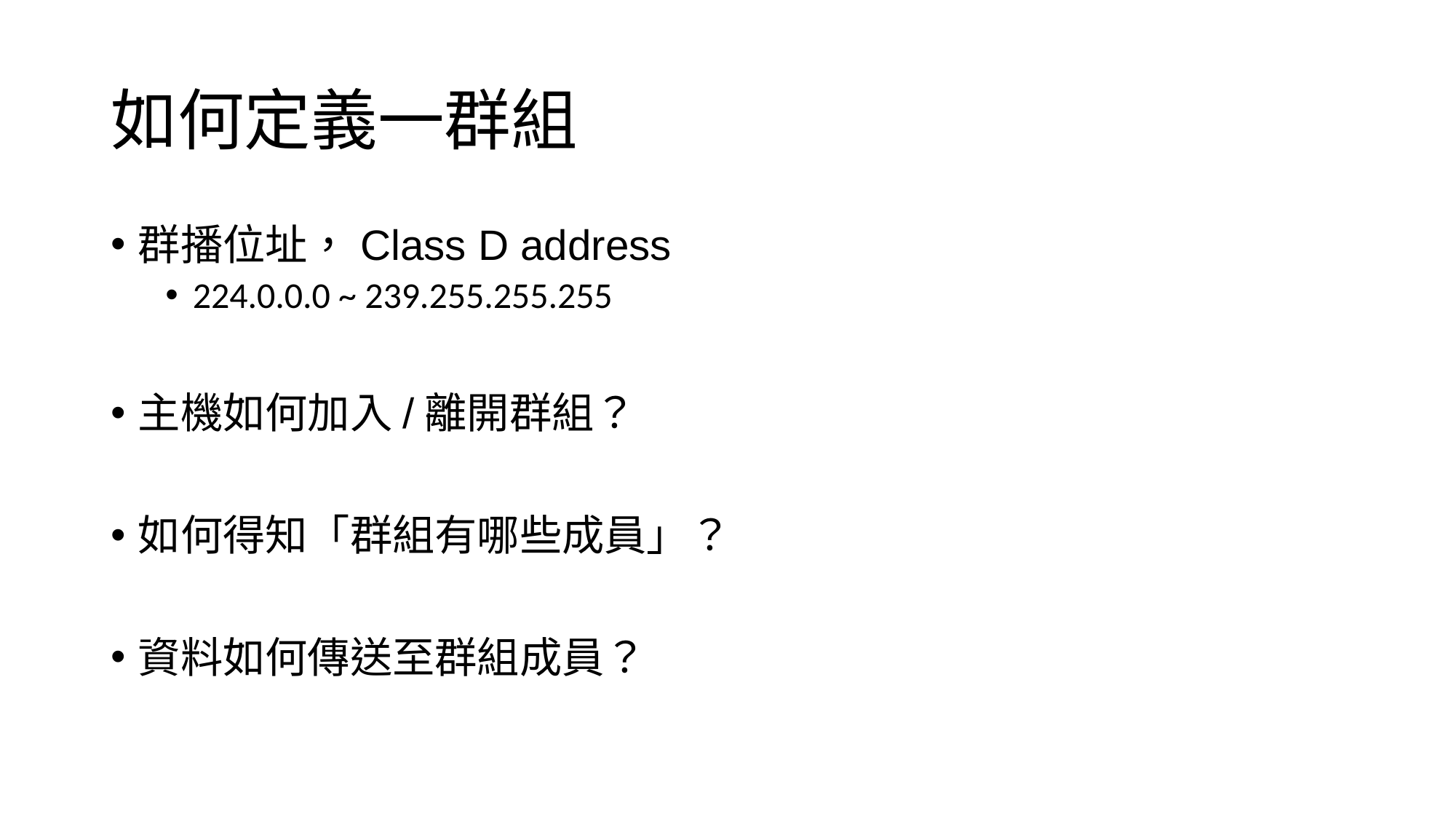

# 如何定義一群組
群播位址，Class D address
224.0.0.0 ~ 239.255.255.255

主機如何加入/離開群組？

如何得知「群組有哪些成員」？

資料如何傳送至群組成員？